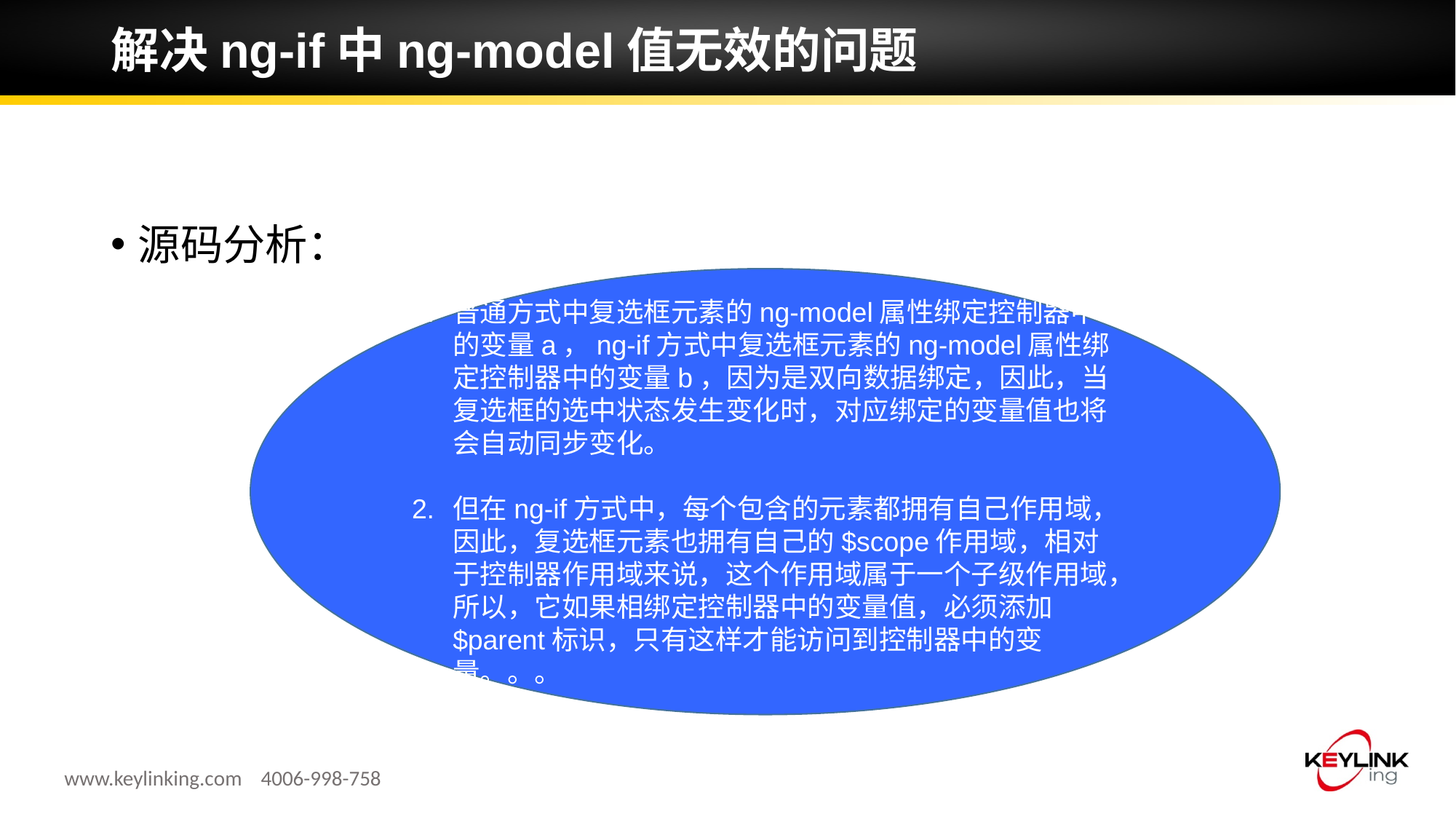

# 解决ng-if中ng-model值无效的问题
源码分析：

普通方式中复选框元素的ng-model属性绑定控制器中的变量a，ng-if方式中复选框元素的ng-model属性绑定控制器中的变量b，因为是双向数据绑定，因此，当复选框的选中状态发生变化时，对应绑定的变量值也将会自动同步变化。

但在ng-if方式中，每个包含的元素都拥有自己作用域，因此，复选框元素也拥有自己的$scope作用域，相对于控制器作用域来说，这个作用域属于一个子级作用域，所以，它如果相绑定控制器中的变量值，必须添加$parent标识，只有这样才能访问到控制器中的变量。。。